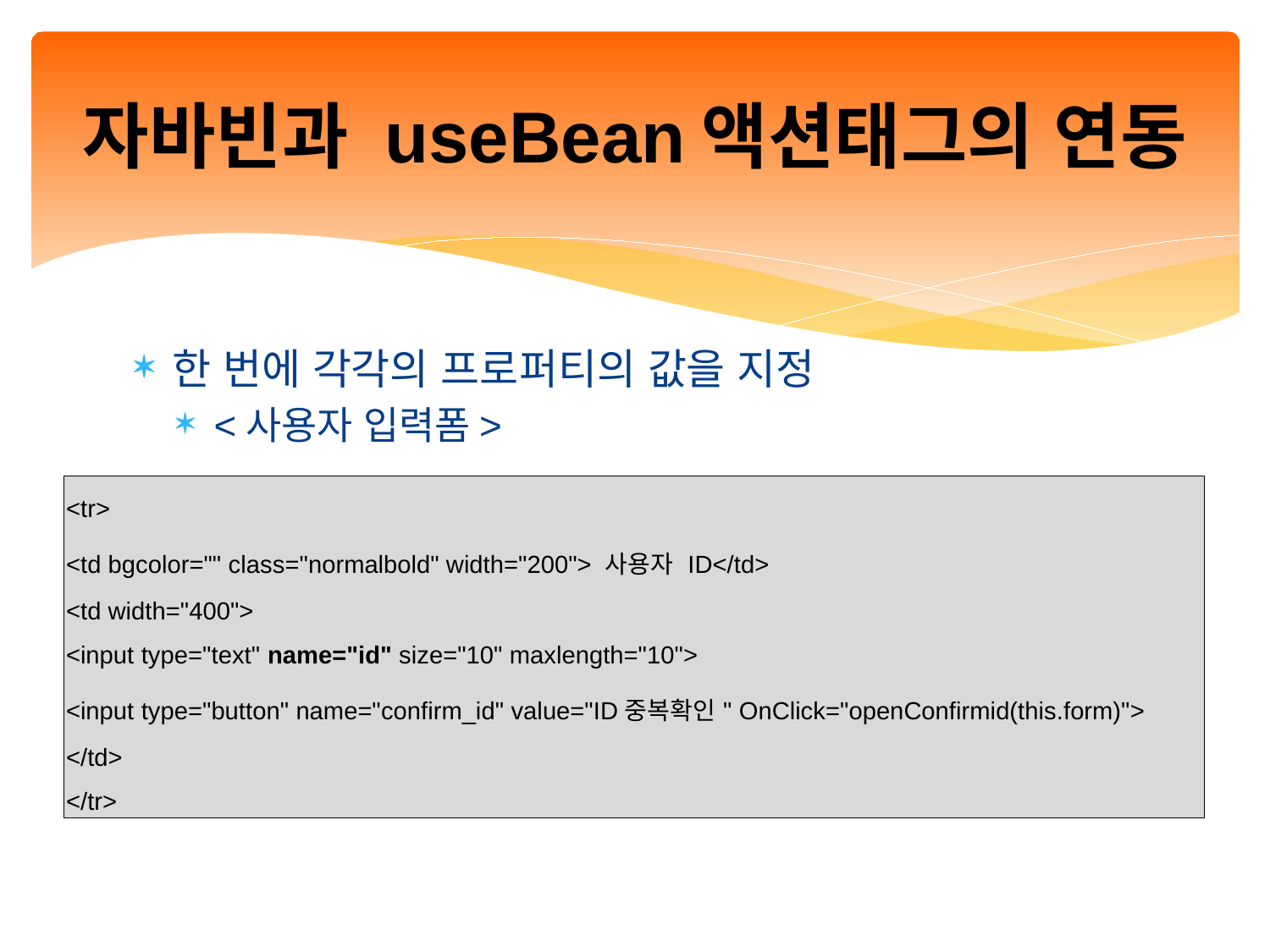

# 자바빈과 useBean액션태그의 연동
한 번에 각각의 프로퍼티의 값을 지정
<사용자 입력폼>
| <tr> <td bgcolor="" class="normalbold" width="200"> 사용자 ID</td> <td width="400"> <input type="text" name="id" size="10" maxlength="10"> <input type="button" name="confirm\_id" value="ID중복확인" OnClick="openConfirmid(this.form)"> </td> </tr> |
| --- |